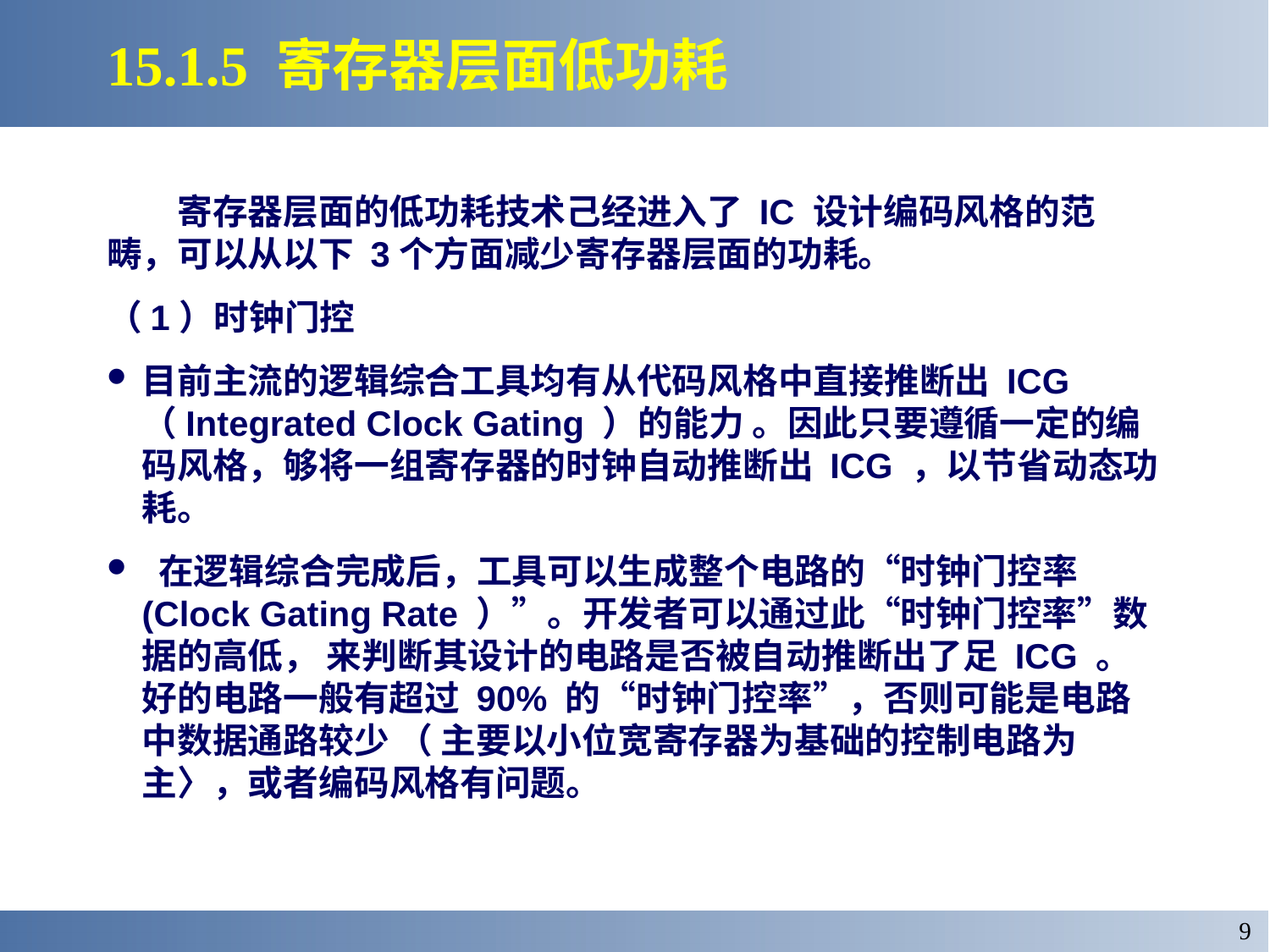

# 15.1.5 寄存器层面低功耗
寄存器层面的低功耗技术己经进入了 IC 设计编码风格的范畴，可以从以下 3个方面减少寄存器层面的功耗。
（1）时钟门控
目前主流的逻辑综合工具均有从代码风格中直接推断出 ICG  （Integrated Clock Gating ）的能力 。因此只要遵循一定的编码风格，够将一组寄存器的时钟自动推断出 ICG ，以节省动态功耗。
 在逻辑综合完成后，工具可以生成整个电路的“时钟门控率 (Clock Gating Rate ）”。开发者可以通过此“时钟门控率”数据的高低， 来判断其设计的电路是否被自动推断出了足 ICG 。好的电路一般有超过 90% 的“时钟门控率”，否则可能是电路中数据通路较少 （ 主要以小位宽寄存器为基础的控制电路为主〉，或者编码风格有问题。